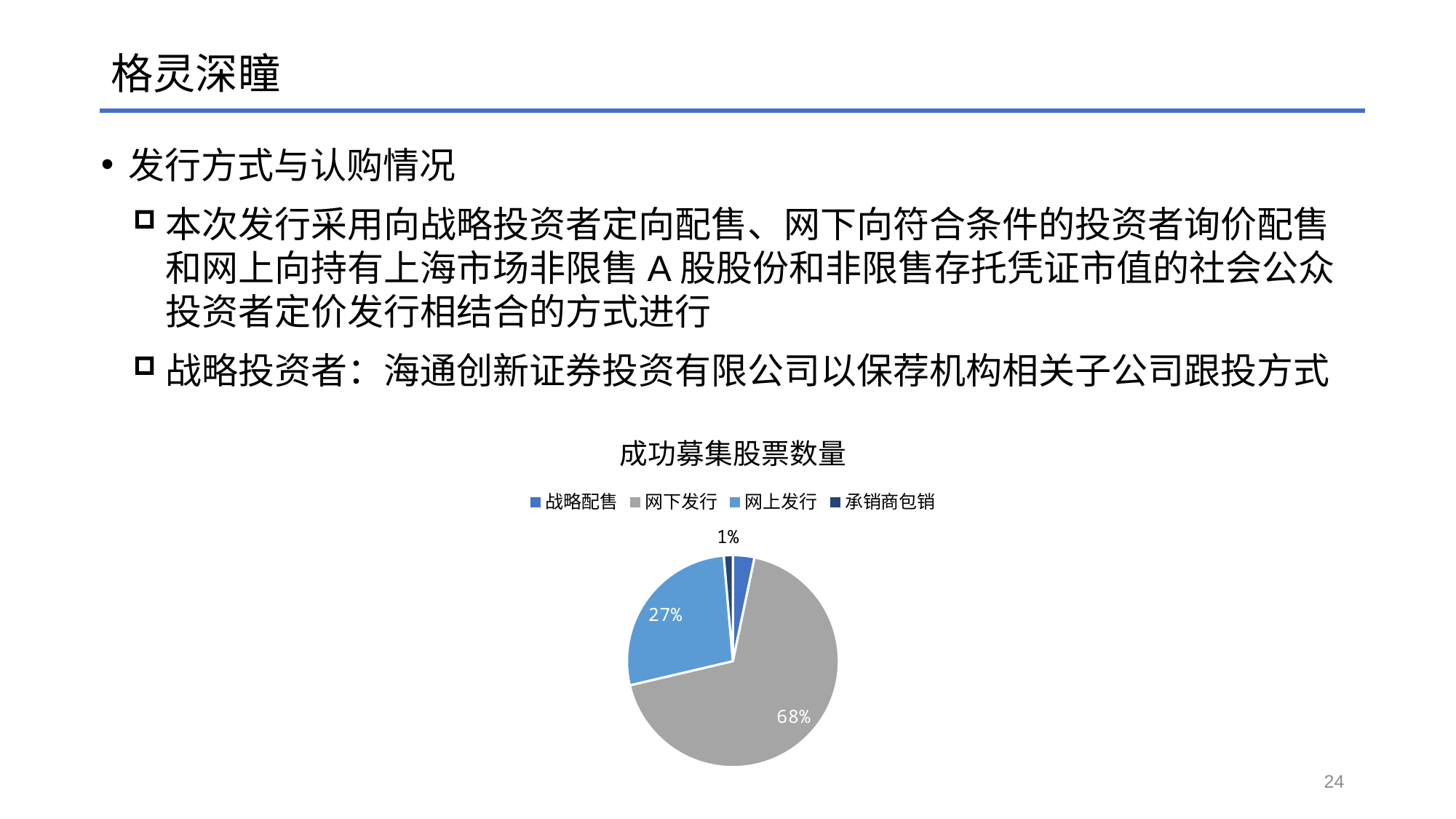

# 格灵深瞳
发行方式与认购情况
本次发行采用向战略投资者定向配售、网下向符合条件的投资者询价配售和网上向持有上海市场非限售A股股份和非限售存托凭证市值的社会公众投资者定价发行相结合的方式进行
战略投资者：海通创新证券投资有限公司以保荐机构相关子公司跟投方式

### Chart: 成功募集股票数量

| Category | 股票数量 |
|---|---|
| 战略配售 | 1519371.0 |
| 网下发行 | 31466334.0 |
| 网上发行 | 12620576.0 |
| 承销商包销 | 638924.0 |
24